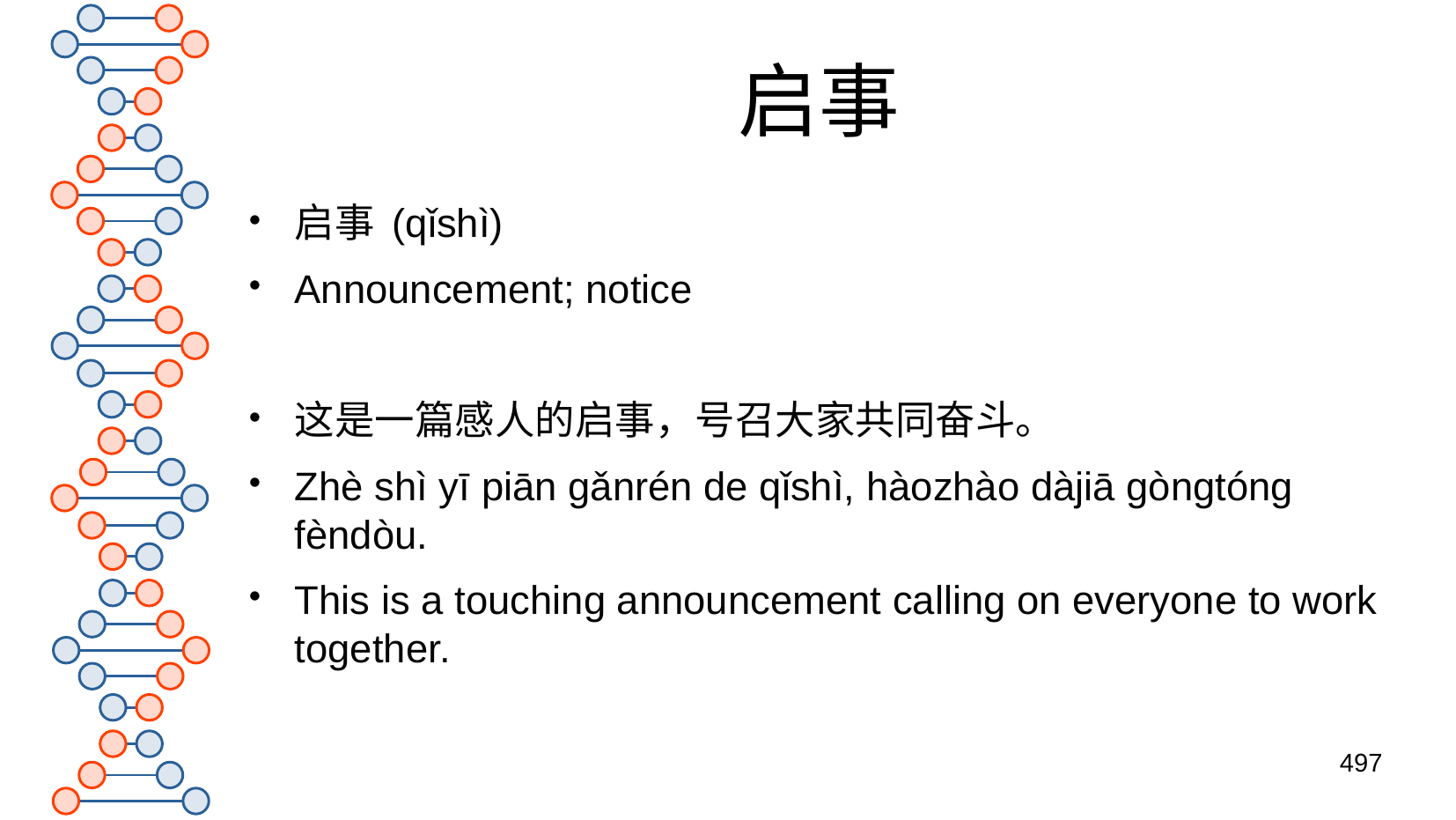

# 启事
启事 (qǐshì)
Announcement; notice

这是一篇感人的启事，号召大家共同奋斗。
Zhè shì yī piān gǎnrén de qǐshì, hàozhào dàjiā gòngtóng fèndòu.
This is a touching announcement calling on everyone to work together.

497